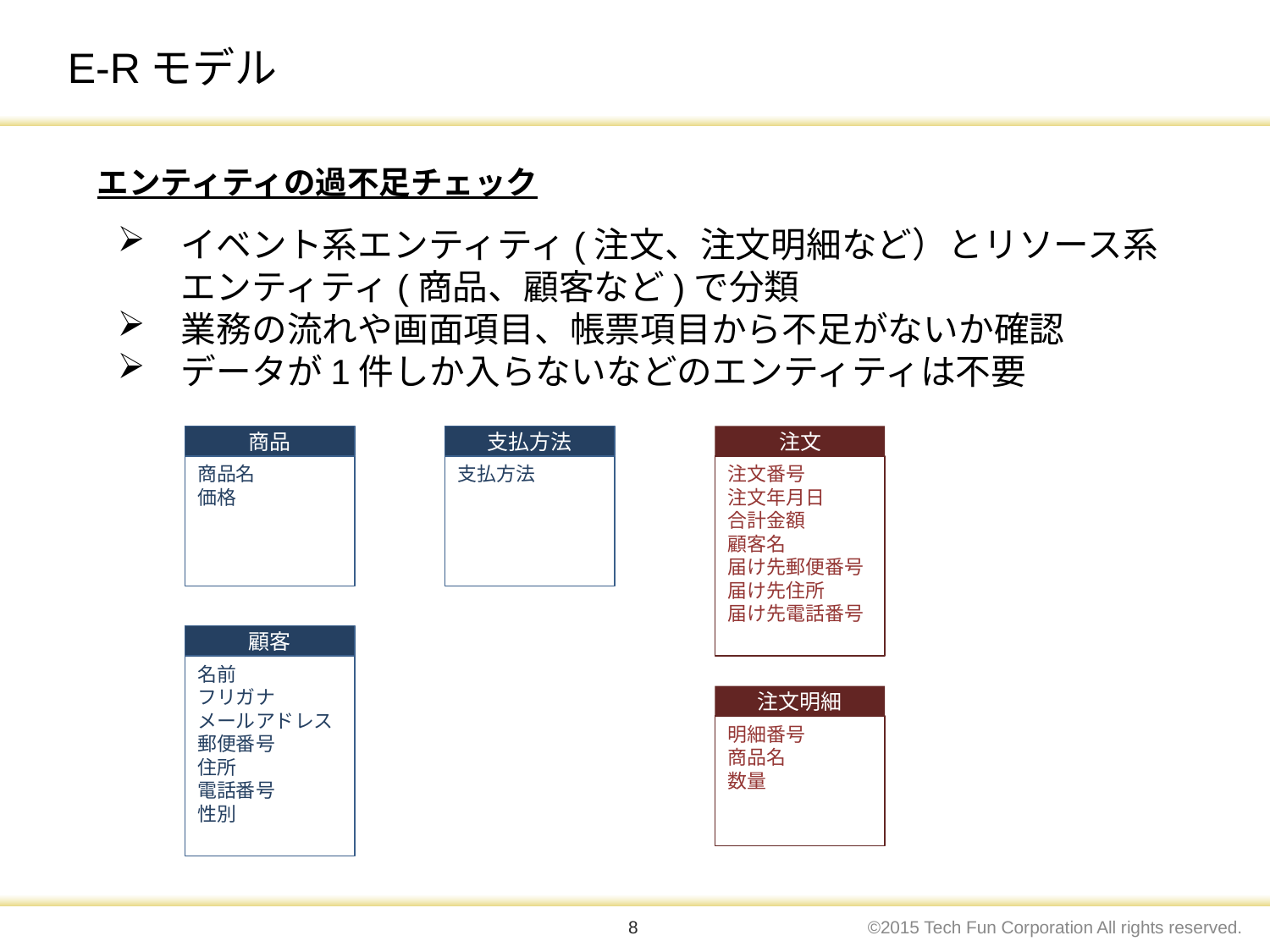

# E-Rモデル

エンティティの過不足チェック
イベント系エンティティ(注文、注文明細など）とリソース系エンティティ(商品、顧客など)で分類
業務の流れや画面項目、帳票項目から不足がないか確認
データが1件しか入らないなどのエンティティは不要
商品
支払方法
注文
商品名
価格
支払方法
注文番号
注文年月日
合計金額
顧客名
届け先郵便番号
届け先住所
届け先電話番号
顧客
名前
フリガナ
メールアドレス
郵便番号
住所
電話番号
性別
注文明細
明細番号
商品名
数量

8
©2015 Tech Fun Corporation All rights reserved.